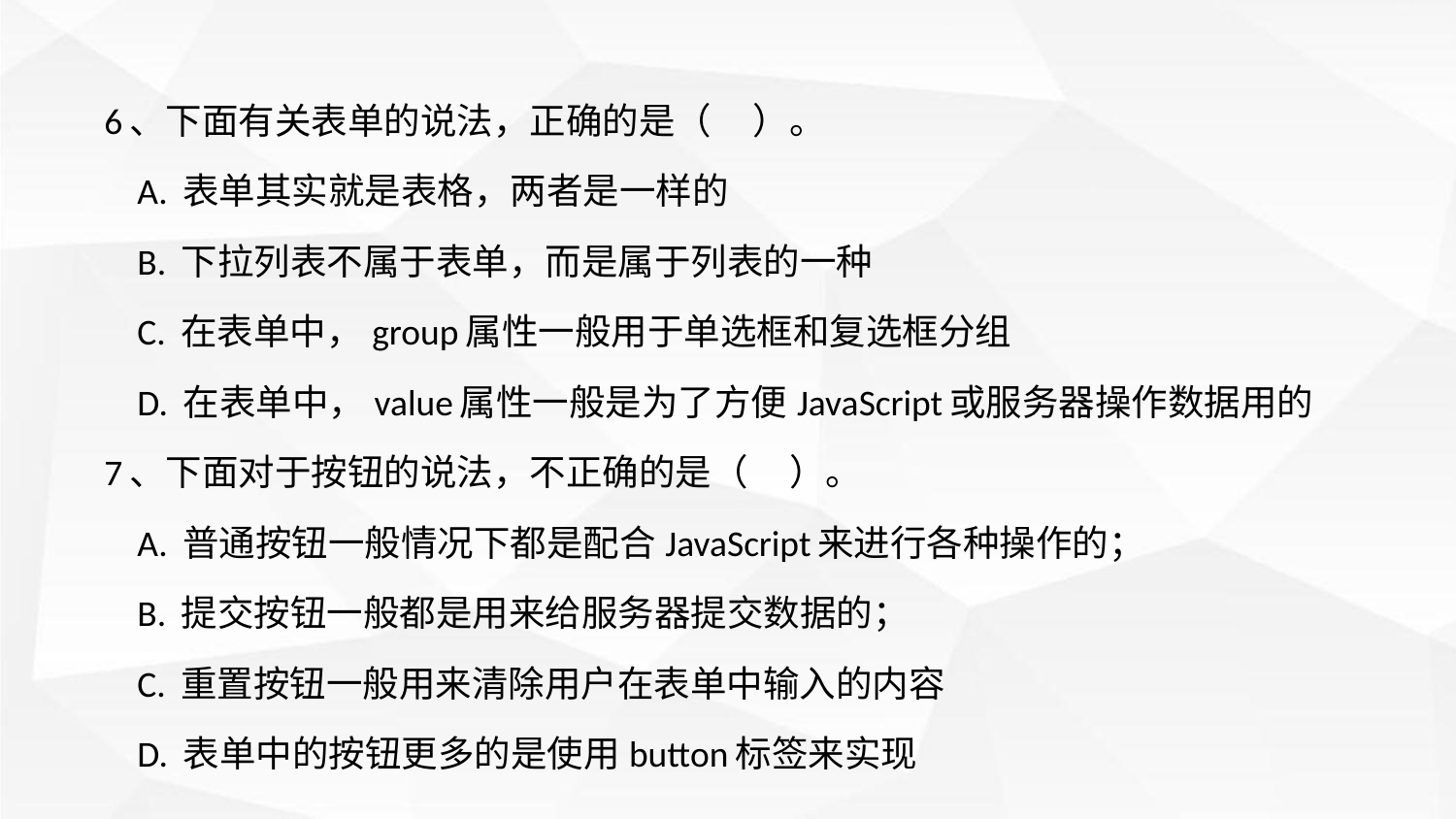

6、下面有关表单的说法，正确的是（     ）。
        A. 表单其实就是表格，两者是一样的
        B. 下拉列表不属于表单，而是属于列表的一种
        C. 在表单中，group属性一般用于单选框和复选框分组
        D. 在表单中，value属性一般是为了方便JavaScript或服务器操作数据用的
    7、下面对于按钮的说法，不正确的是（     ）。
        A. 普通按钮一般情况下都是配合JavaScript来进行各种操作的；
        B. 提交按钮一般都是用来给服务器提交数据的；
        C. 重置按钮一般用来清除用户在表单中输入的内容
        D. 表单中的按钮更多的是使用button标签来实现